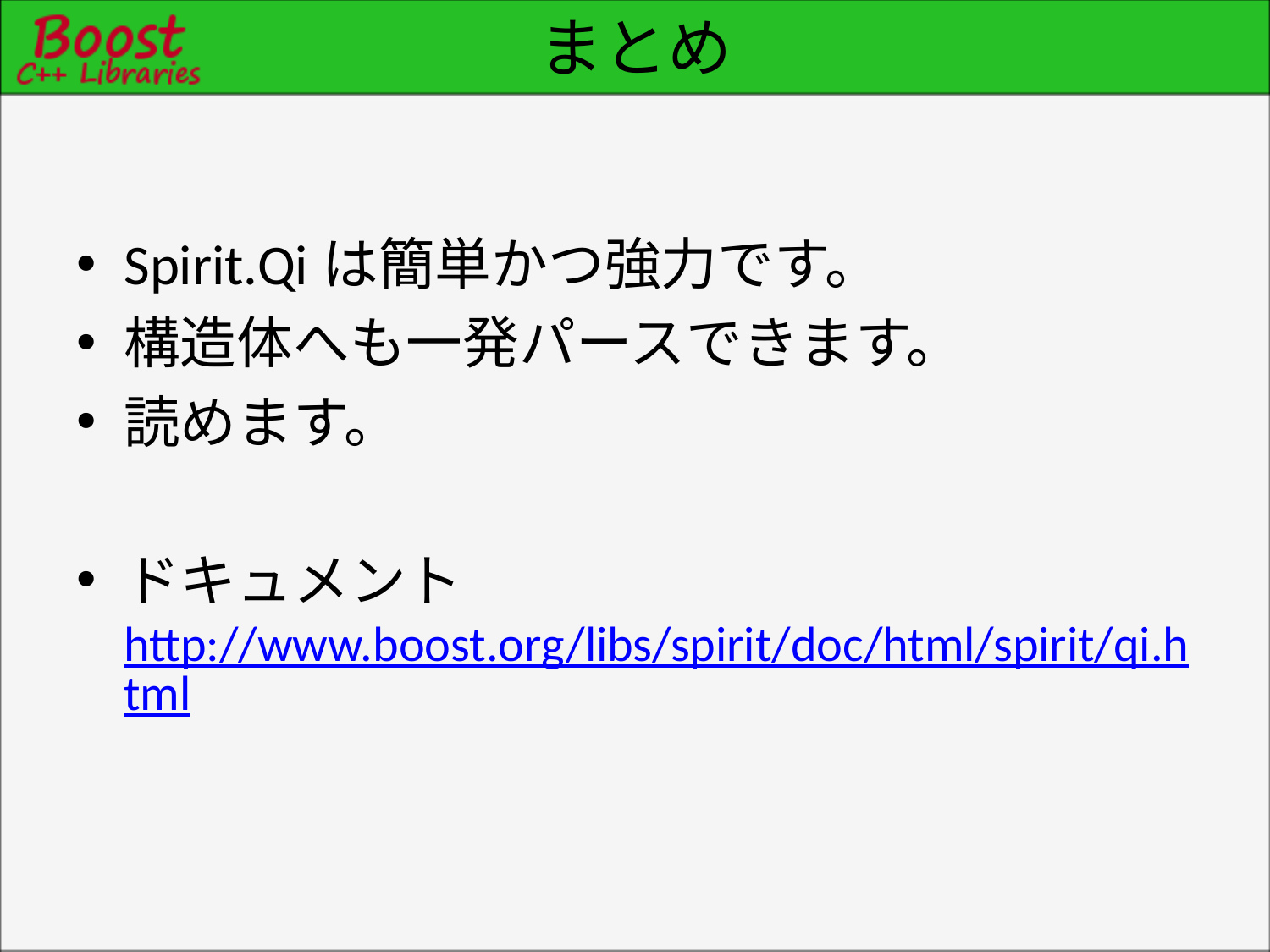

# まとめ
Spirit.Qiは簡単かつ強力です。
構造体へも一発パースできます。
読めます。

ドキュメント http://www.boost.org/libs/spirit/doc/html/spirit/qi.html